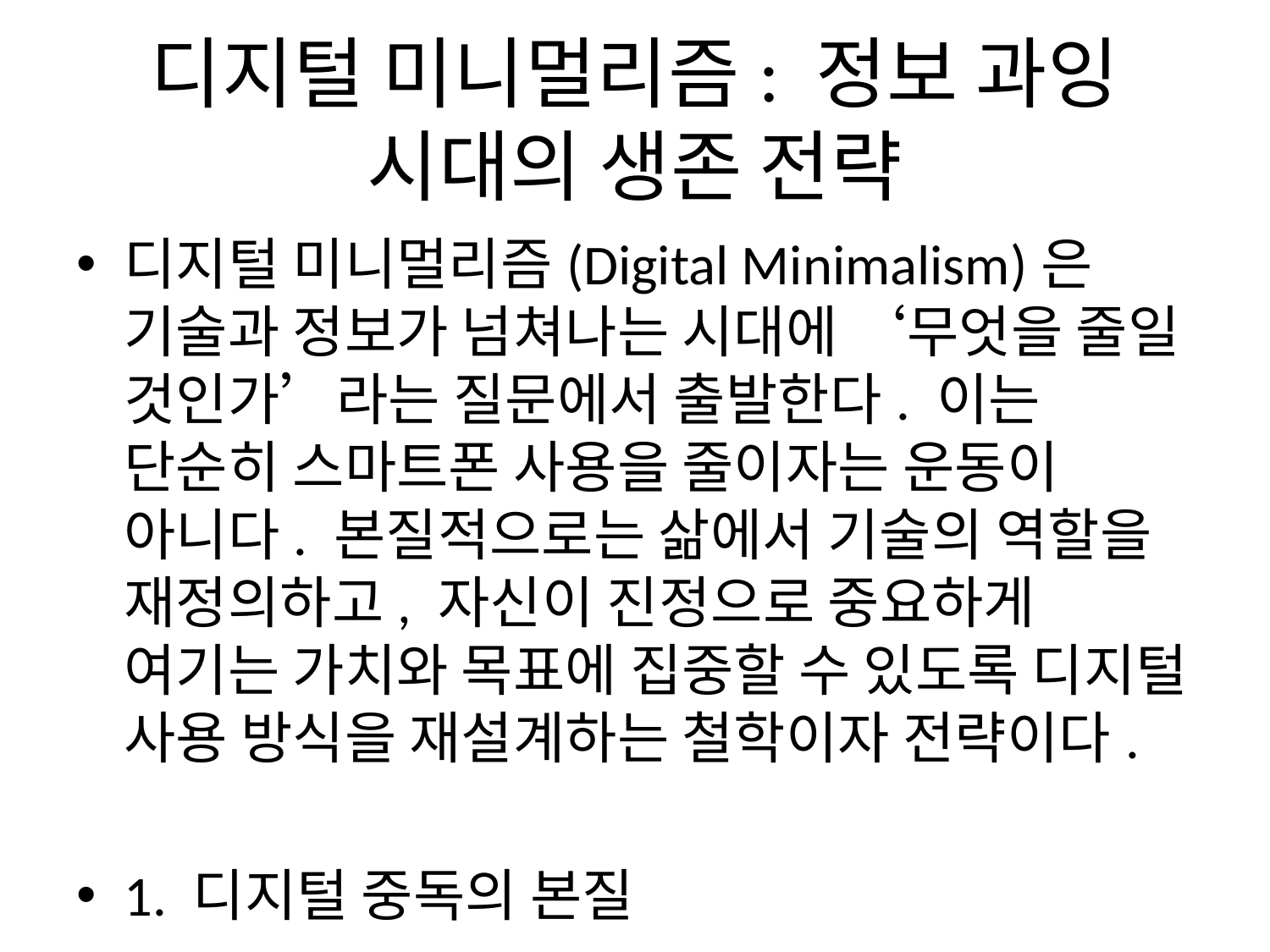

# 디지털 미니멀리즘: 정보 과잉 시대의 생존 전략
디지털 미니멀리즘(Digital Minimalism)은 기술과 정보가 넘쳐나는 시대에 ‘무엇을 줄일 것인가’라는 질문에서 출발한다. 이는 단순히 스마트폰 사용을 줄이자는 운동이 아니다. 본질적으로는 삶에서 기술의 역할을 재정의하고, 자신이 진정으로 중요하게 여기는 가치와 목표에 집중할 수 있도록 디지털 사용 방식을 재설계하는 철학이자 전략이다.

1. 디지털 중독의 본질